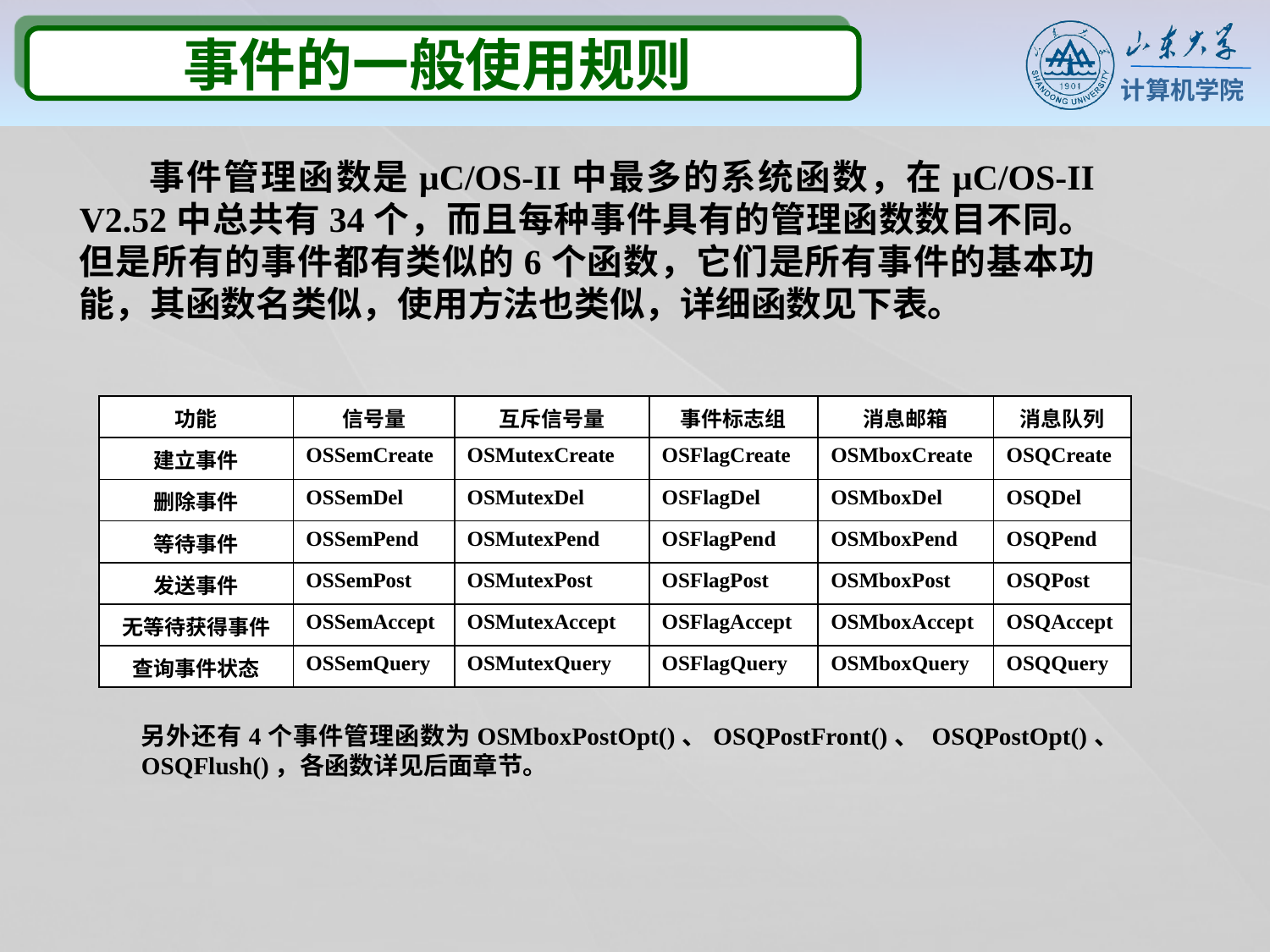

事件的一般使用规则
      事件管理函数是μC/OS-II中最多的系统函数，在μC/OS-II V2.52中总共有34个，而且每种事件具有的管理函数数目不同。但是所有的事件都有类似的6个函数，它们是所有事件的基本功能，其函数名类似，使用方法也类似，详细函数见下表。
| 功能 | 信号量 | 互斥信号量 | 事件标志组 | 消息邮箱 | 消息队列 |
| --- | --- | --- | --- | --- | --- |
| 建立事件 | OSSemCreate | OSMutexCreate | OSFlagCreate | OSMboxCreate | OSQCreate |
| 删除事件 | OSSemDel | OSMutexDel | OSFlagDel | OSMboxDel | OSQDel |
| 等待事件 | OSSemPend | OSMutexPend | OSFlagPend | OSMboxPend | OSQPend |
| 发送事件 | OSSemPost | OSMutexPost | OSFlagPost | OSMboxPost | OSQPost |
| 无等待获得事件 | OSSemAccept | OSMutexAccept | OSFlagAccept | OSMboxAccept | OSQAccept |
| 查询事件状态 | OSSemQuery | OSMutexQuery | OSFlagQuery | OSMboxQuery | OSQQuery |
另外还有4个事件管理函数为OSMboxPostOpt()、OSQPostFront()、 OSQPostOpt()、 OSQFlush()，各函数详见后面章节。